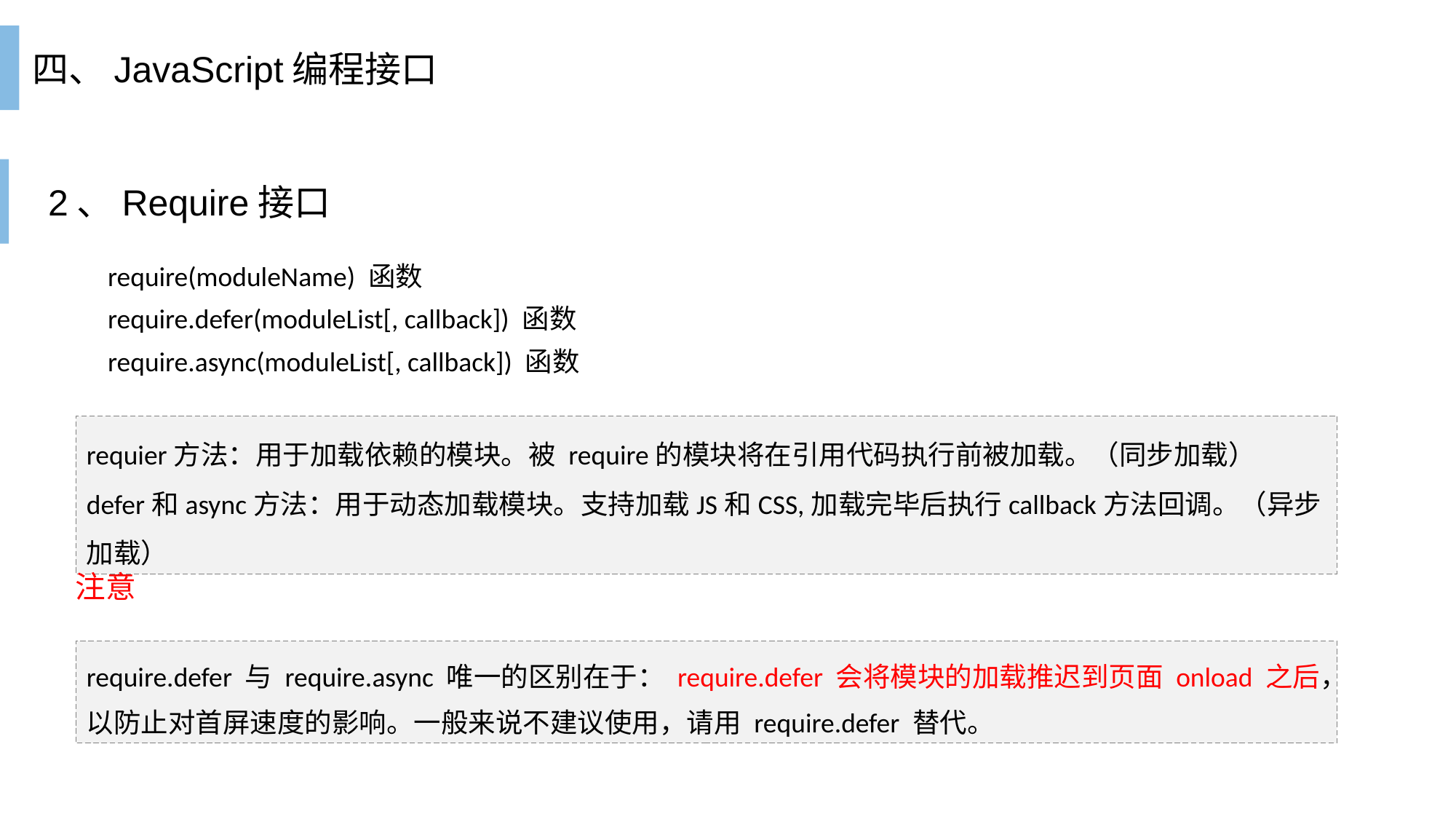

四、JavaScript编程接口

 2、Require接口
require(moduleName) 函数
require.defer(moduleList[, callback]) 函数
require.async(moduleList[, callback]) 函数

requier方法：用于加载依赖的模块。被 require的模块将在引用代码执行前被加载。（同步加载）
defer和async方法：用于动态加载模块。支持加载JS和CSS,加载完毕后执行callback方法回调。（异步加载）
 注意
require.defer 与 require.async 唯一的区别在于： require.defer 会将模块的加载推迟到页面 onload 之后，以防止对首屏速度的影响。一般来说不建议使用，请用 require.defer 替代。